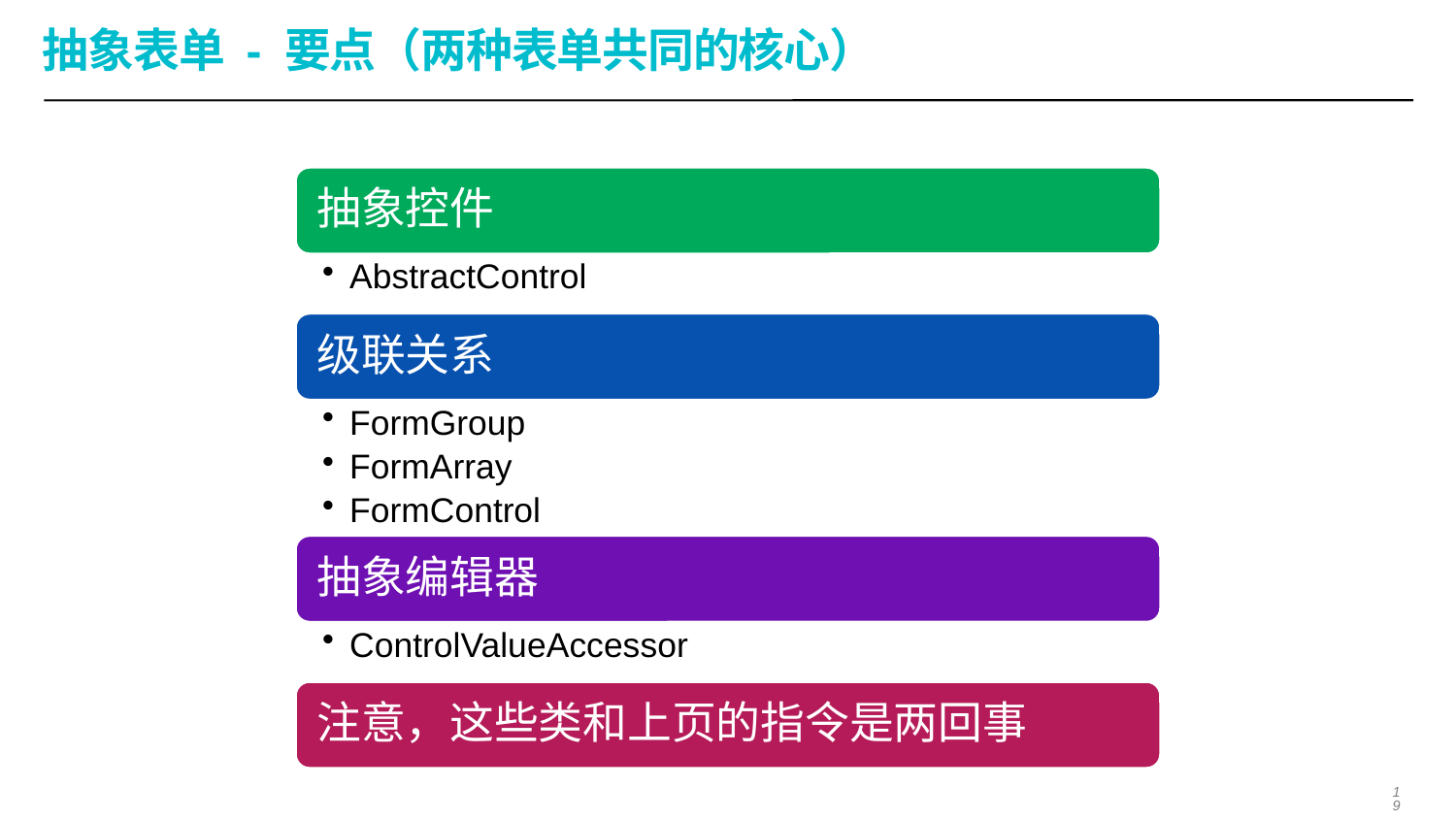

# 抽象表单 - 要点（两种表单共同的核心）
抽象控件
AbstractControl
级联关系
FormGroup
FormArray
FormControl
抽象编辑器
ControlValueAccessor
注意，这些类和上页的指令是两回事
19